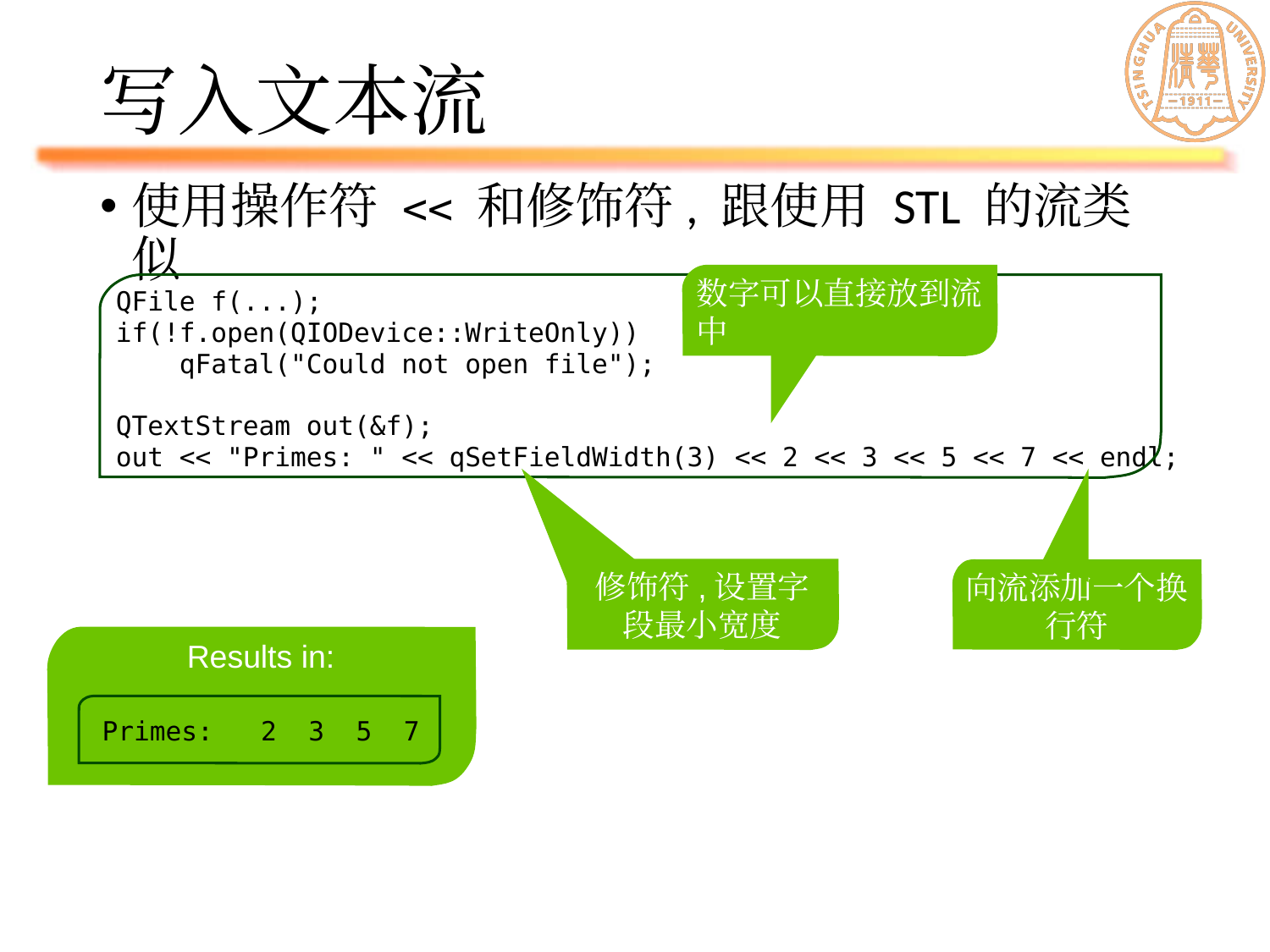

# 写入文本流
使用操作符 << 和修饰符, 跟使用 STL 的流类似

数字可以直接放到流中

QFile f(...);
if(!f.open(QIODevice::WriteOnly))
    qFatal("Could not open file");

QTextStream out(&f);
out << "Primes: " << qSetFieldWidth(3) << 2 << 3 << 5 << 7 << endl;

修饰符,设置字段最小宽度

向流添加一个换行符

Results in:

Primes:   2  3  5  7